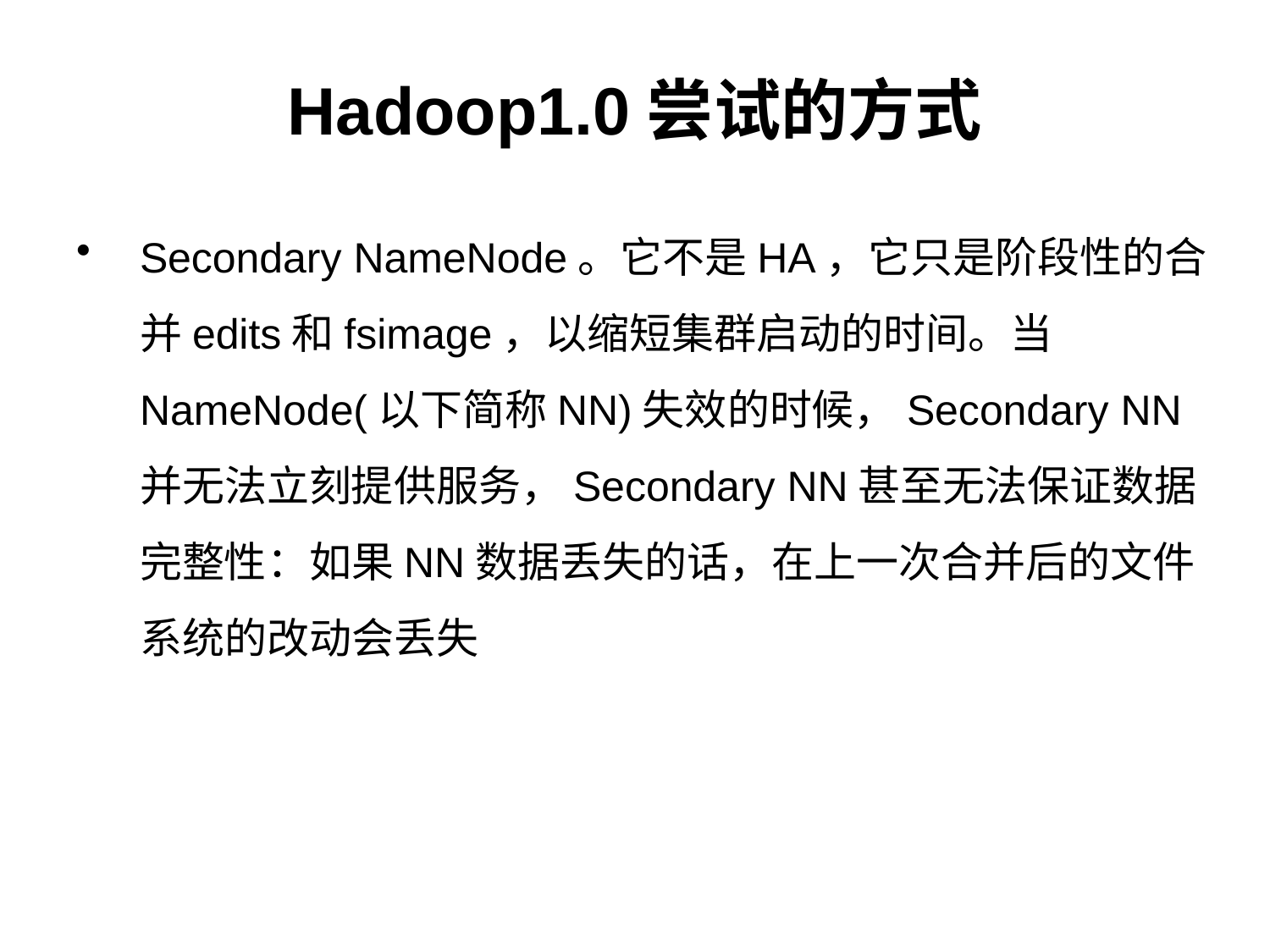

Hadoop1.0尝试的方式
Secondary NameNode。它不是HA，它只是阶段性的合并edits和fsimage，以缩短集群启动的时间。当NameNode(以下简称NN)失效的时候，Secondary NN并无法立刻提供服务，Secondary NN甚至无法保证数据完整性：如果NN数据丢失的话，在上一次合并后的文件系统的改动会丢失